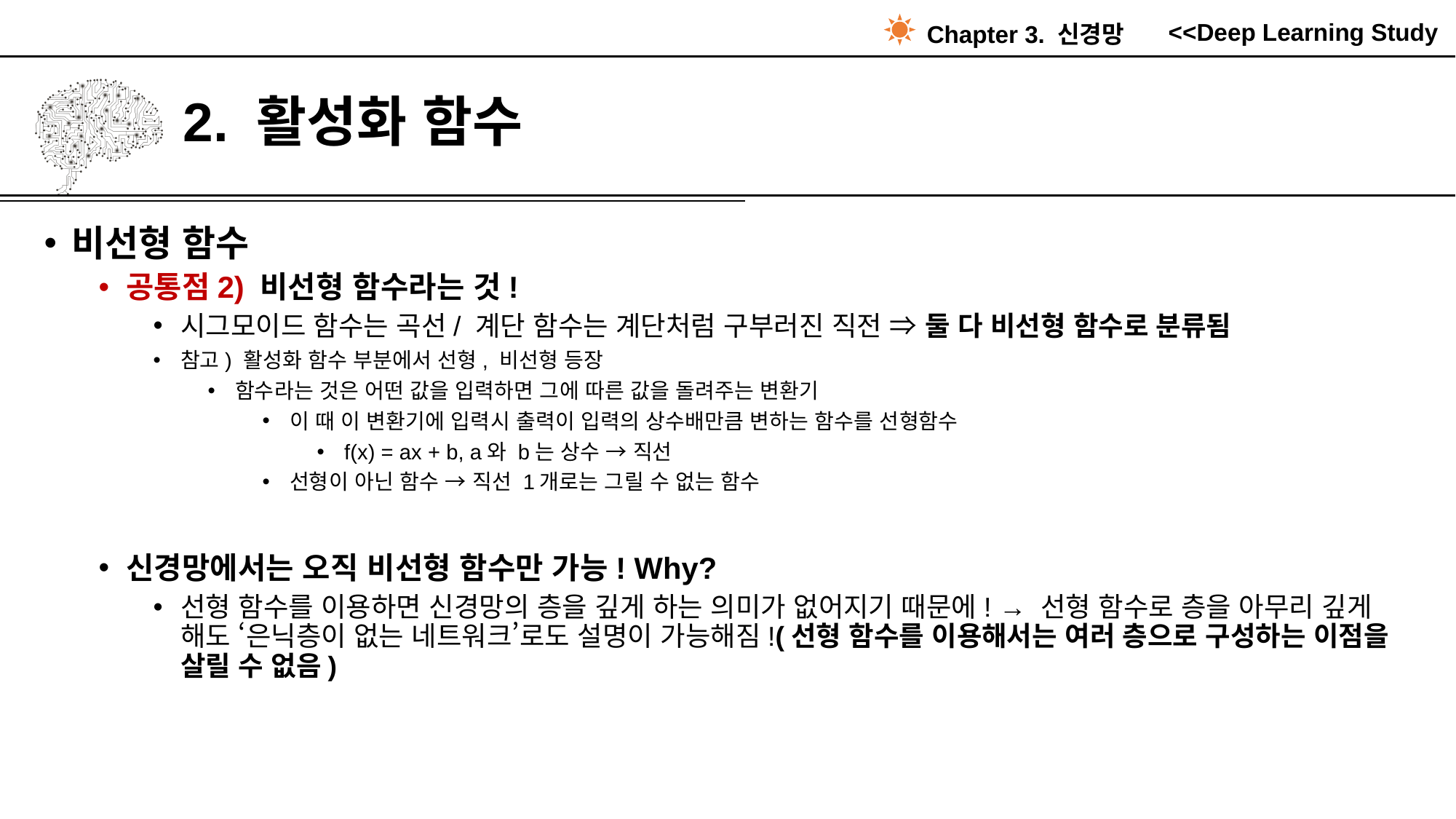

Chapter 3. 신경망

# 2. 활성화 함수
비선형 함수
공통점2) 비선형 함수라는 것!
시그모이드 함수는 곡선/ 계단 함수는 계단처럼 구부러진 직전 ⇒ 둘 다 비선형 함수로 분류됨
참고) 활성화 함수 부분에서 선형, 비선형 등장
함수라는 것은 어떤 값을 입력하면 그에 따른 값을 돌려주는 변환기
이 때 이 변환기에 입력시 출력이 입력의 상수배만큼 변하는 함수를 선형함수
f(x) = ax + b, a와 b는 상수 → 직선
선형이 아닌 함수 → 직선 1개로는 그릴 수 없는 함수

신경망에서는 오직 비선형 함수만 가능! Why?
선형 함수를 이용하면 신경망의 층을 깊게 하는 의미가 없어지기 때문에! → 선형 함수로 층을 아무리 깊게 해도 ‘은닉층이 없는 네트워크’로도 설명이 가능해짐!(선형 함수를 이용해서는 여러 층으로 구성하는 이점을 살릴 수 없음)